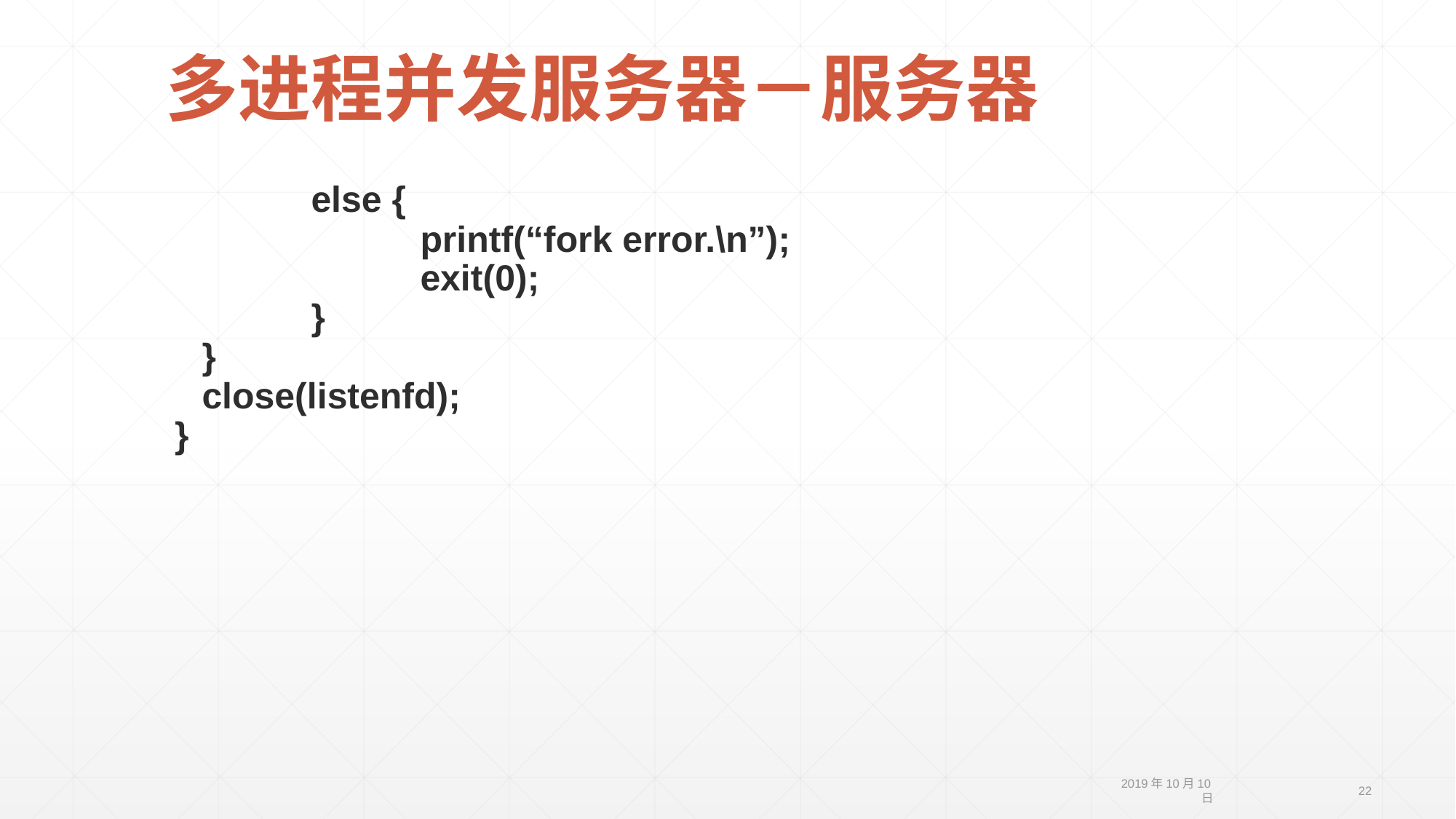

# 多进程并发服务器－服务器
		else {
			printf(“fork error.\n”);
			exit(0);
		}
	}
	close(listenfd);
}

2019年10月10日
22